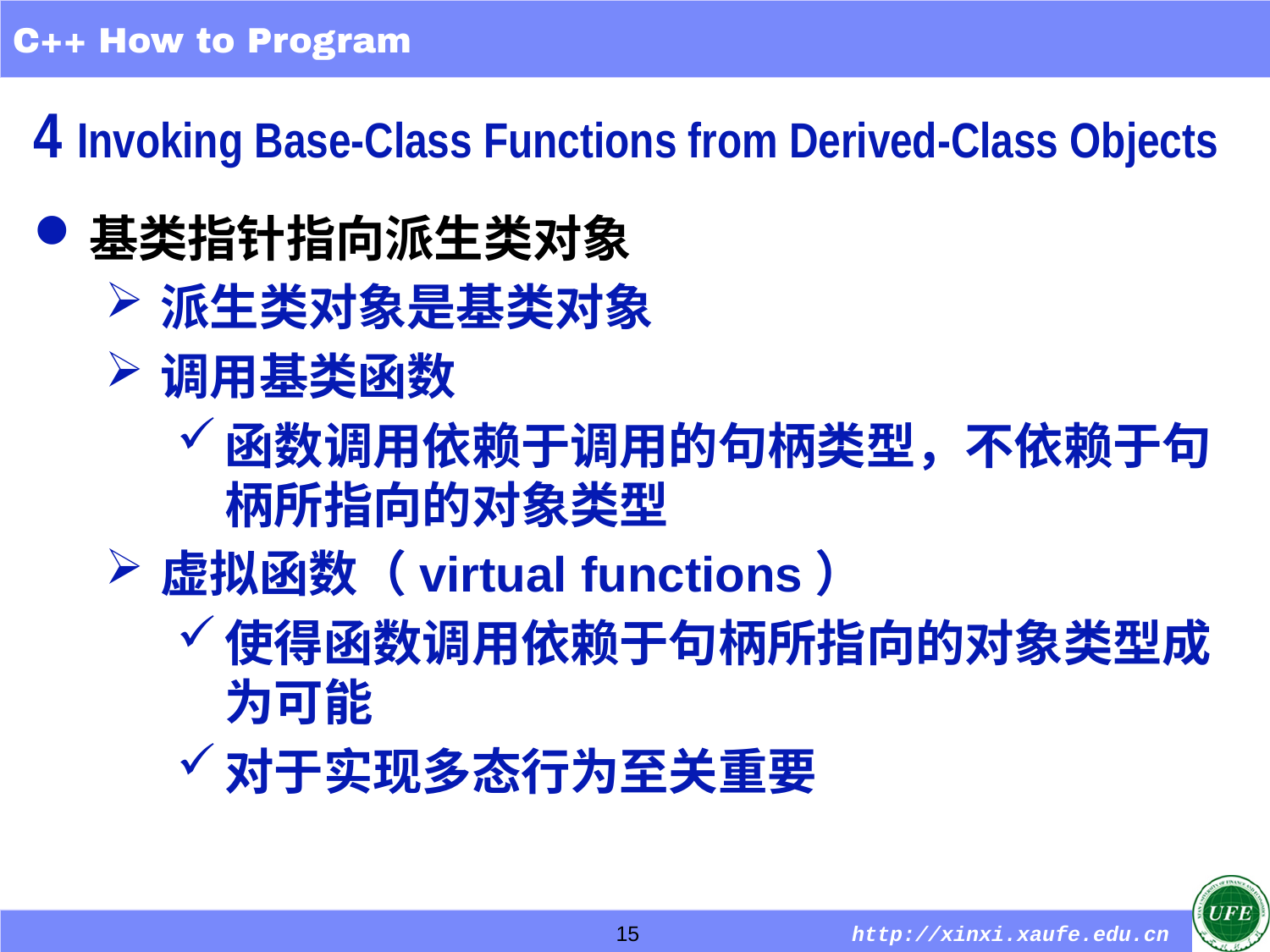

4 Invoking Base-Class Functions from Derived-Class Objects
基类指针指向派生类对象
派生类对象是基类对象
调用基类函数
函数调用依赖于调用的句柄类型，不依赖于句柄所指向的对象类型
虚拟函数（virtual functions）
使得函数调用依赖于句柄所指向的对象类型成为可能
对于实现多态行为至关重要
15